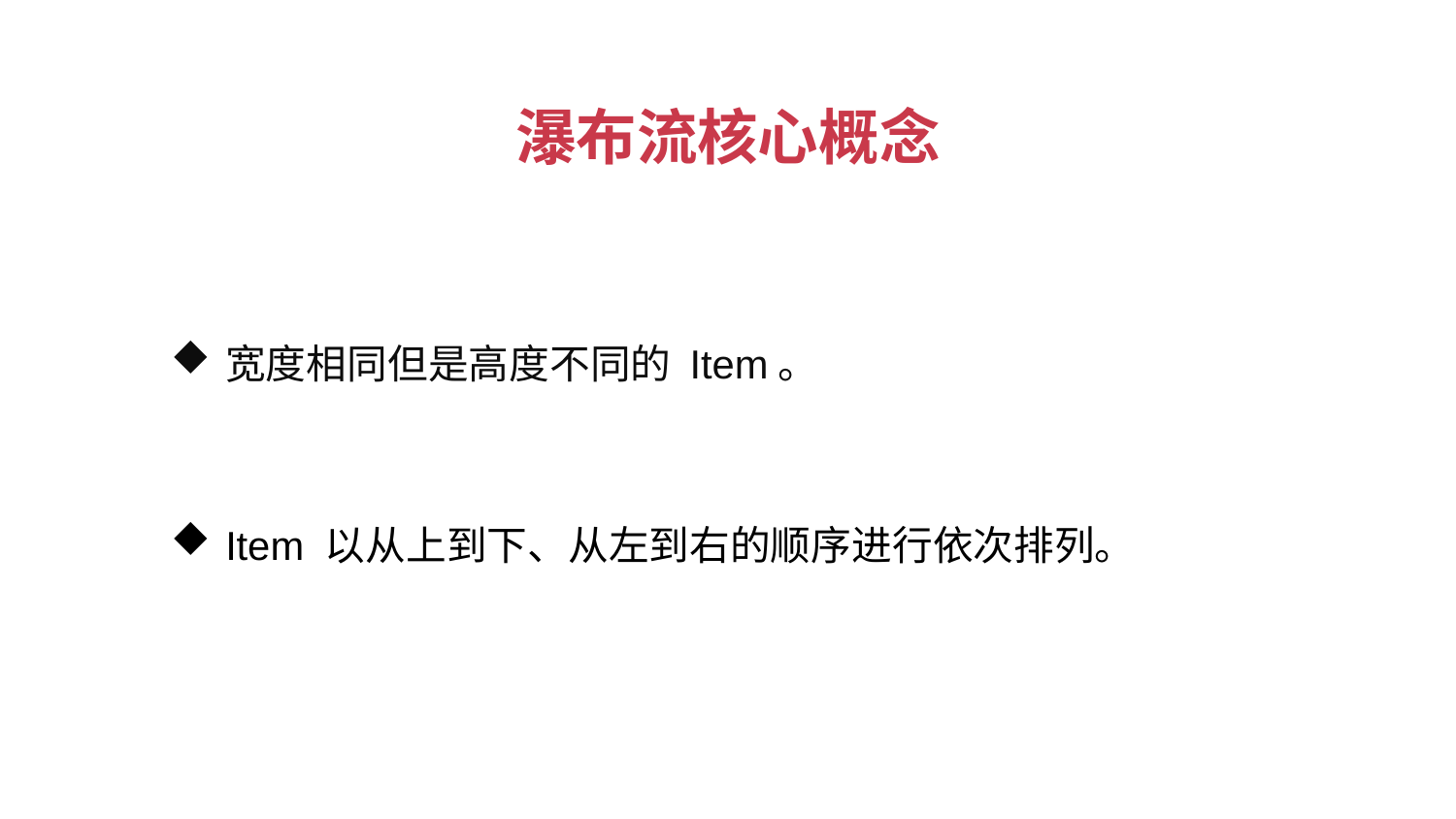

瀑布流核心概念
宽度相同但是高度不同的 Item。
Item 以从上到下、从左到右的顺序进行依次排列。